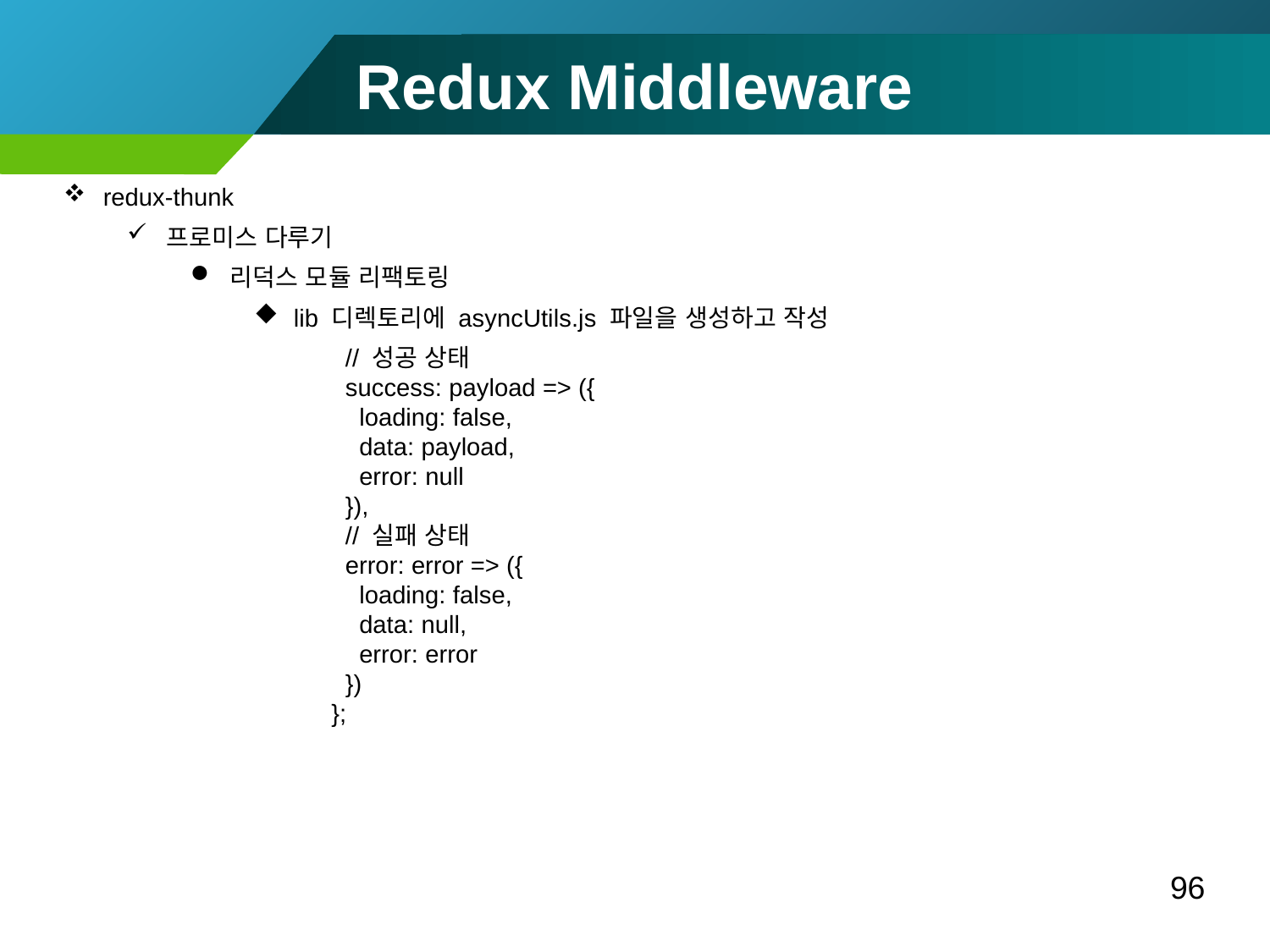

Redux Middleware
redux-thunk
프로미스 다루기
리덕스 모듈 리팩토링
lib 디렉토리에 asyncUtils.js 파일을 생성하고 작성
    // 성공 상태
    success: payload => ({
      loading: false,
      data: payload,
      error: null
    }),
    // 실패 상태
    error: error => ({
      loading: false,
      data: null,
      error: error
    })
  };
96